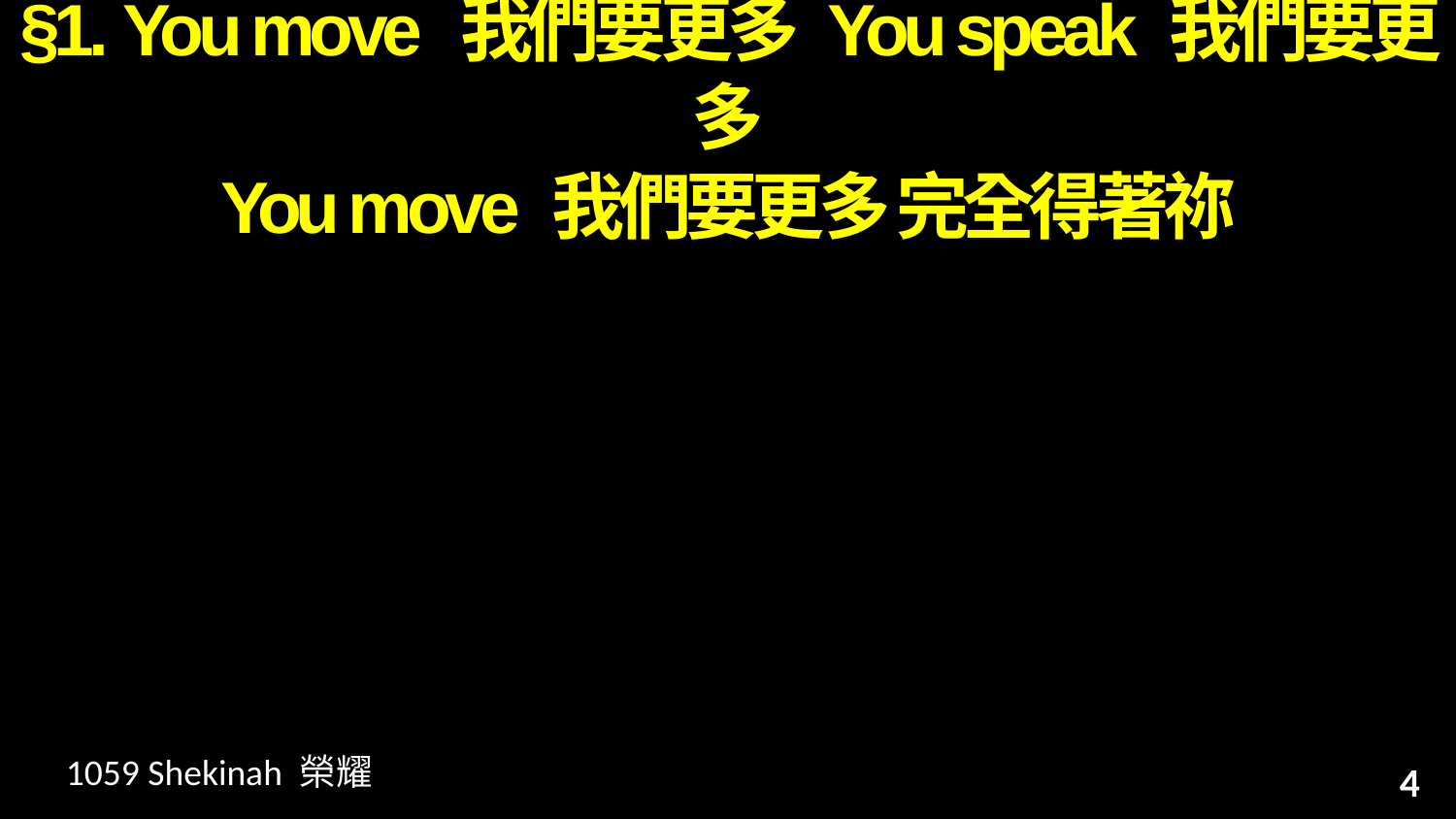

# §1. You move 我們要更多 You speak 我們要更多 You move 我們要更多 完全得著祢
1059 Shekinah 榮耀
4